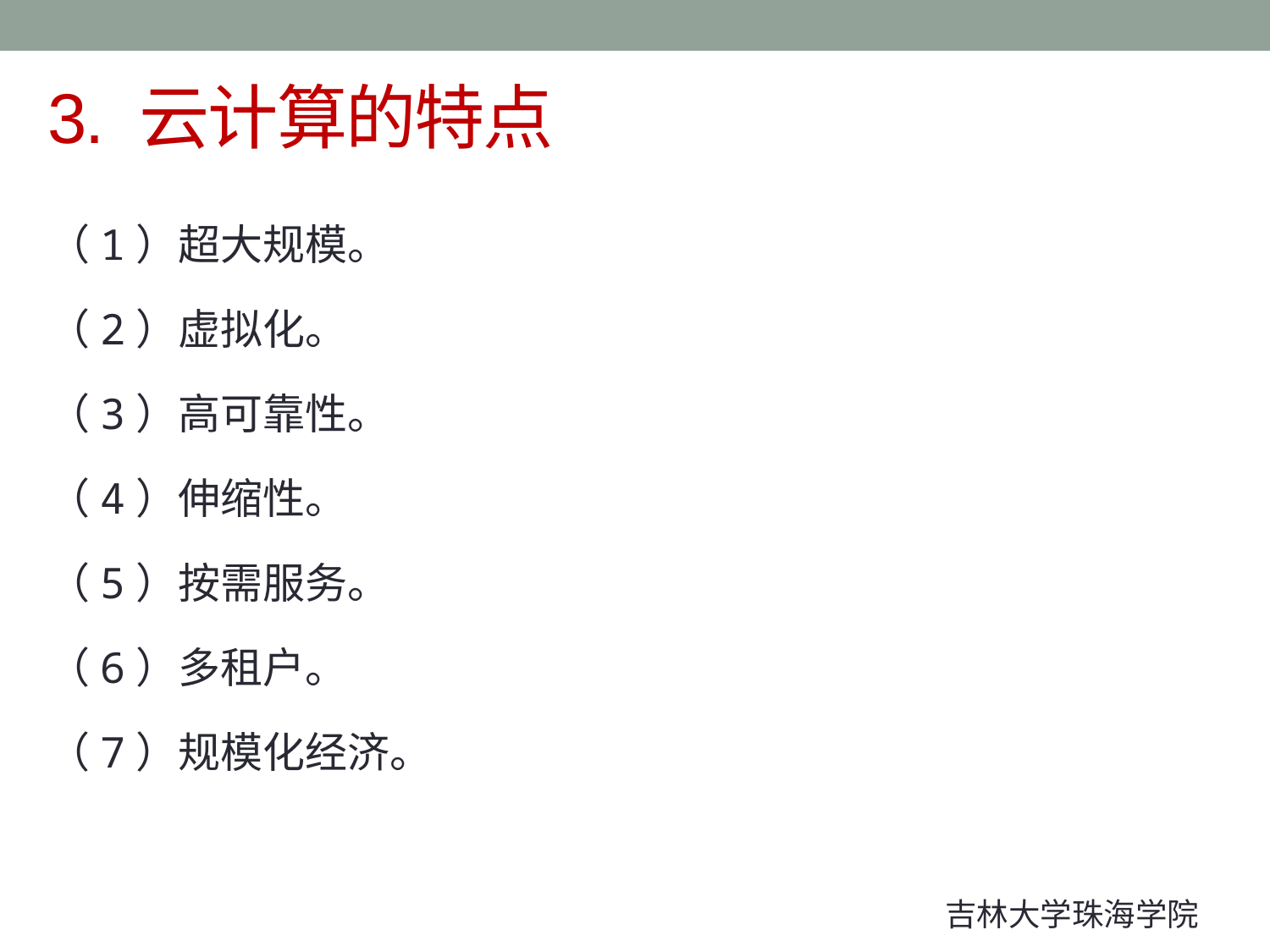

# 3. 云计算的特点
（1）超大规模。
（2）虚拟化。
（3）高可靠性。
（4）伸缩性。
（5）按需服务。
（6）多租户。
（7）规模化经济。